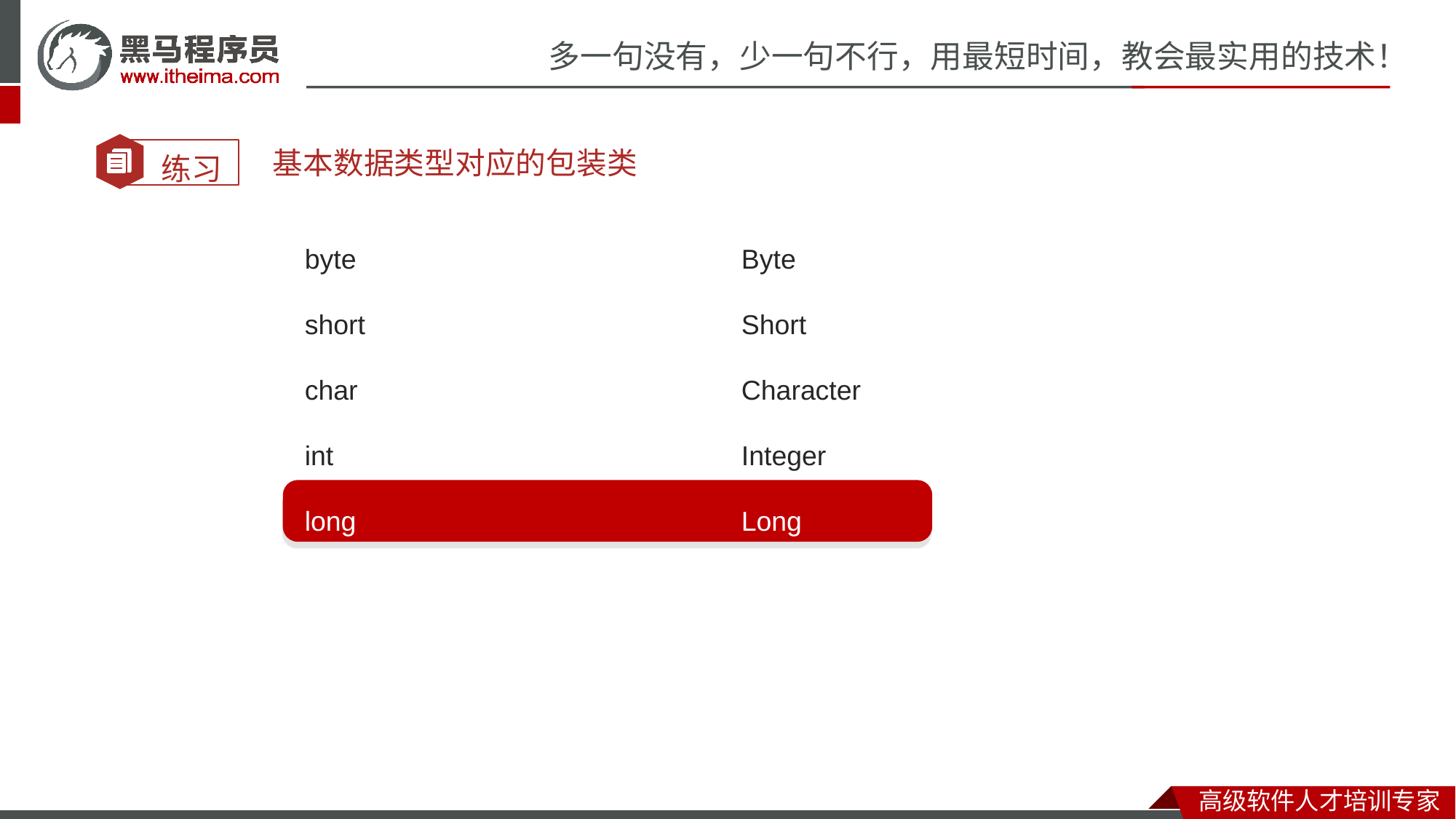

基本数据类型对应的包装类
byte				Byte
short				Short
char				Character
int				Integer
long				Long
float				Float
double				Double
boolean				Boolean